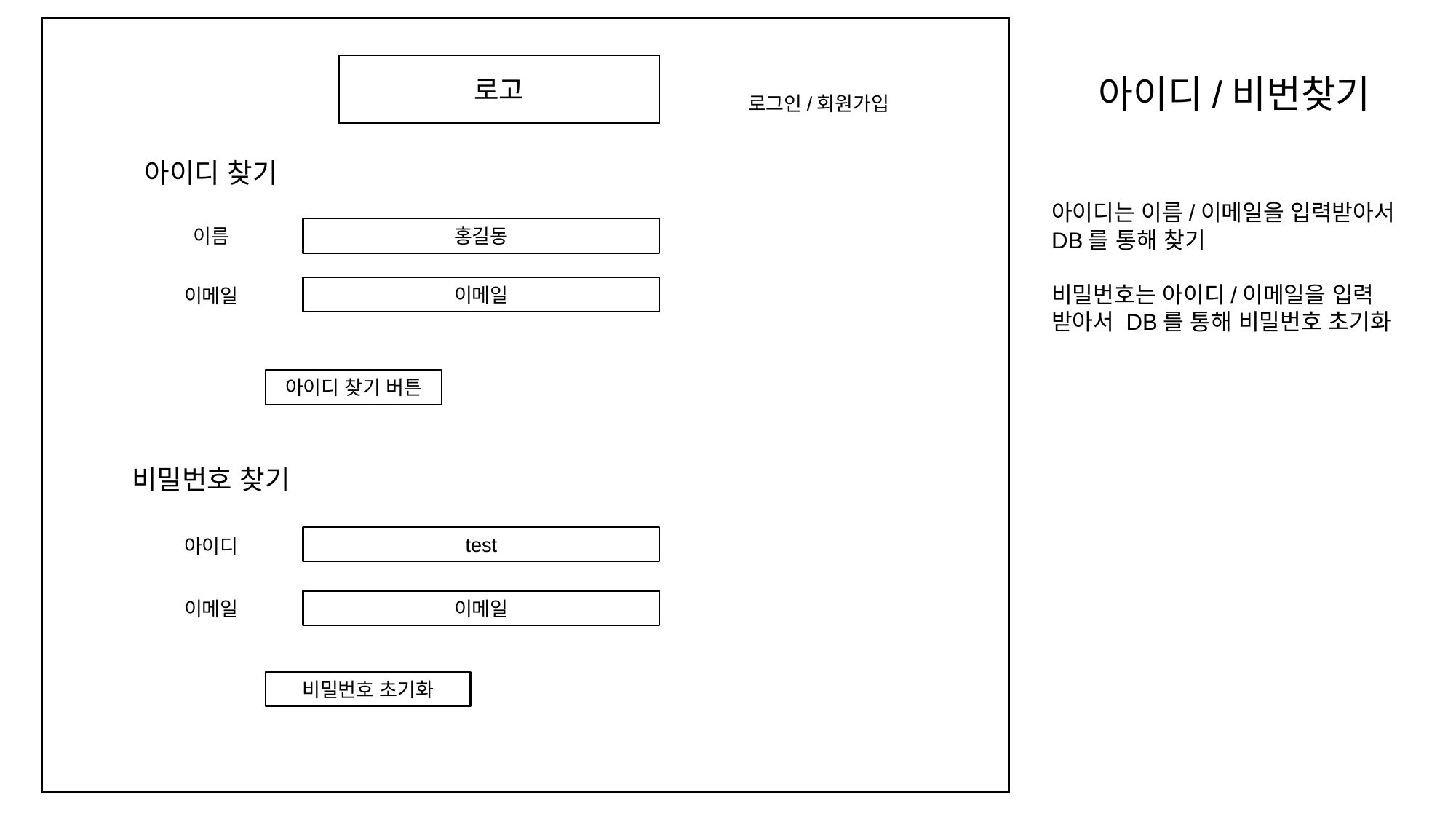

로고
# 아이디/비번찾기
로그인/회원가입
아이디 찾기
아이디는 이름/이메일을 입력받아서
DB를 통해 찾기

비밀번호는 아이디/이메일을 입력
받아서 DB를 통해 비밀번호 초기화

이름
홍길동
이메일
이메일
아이디 찾기 버튼
비밀번호 찾기
test
아이디
이메일
이메일
비밀번호 초기화